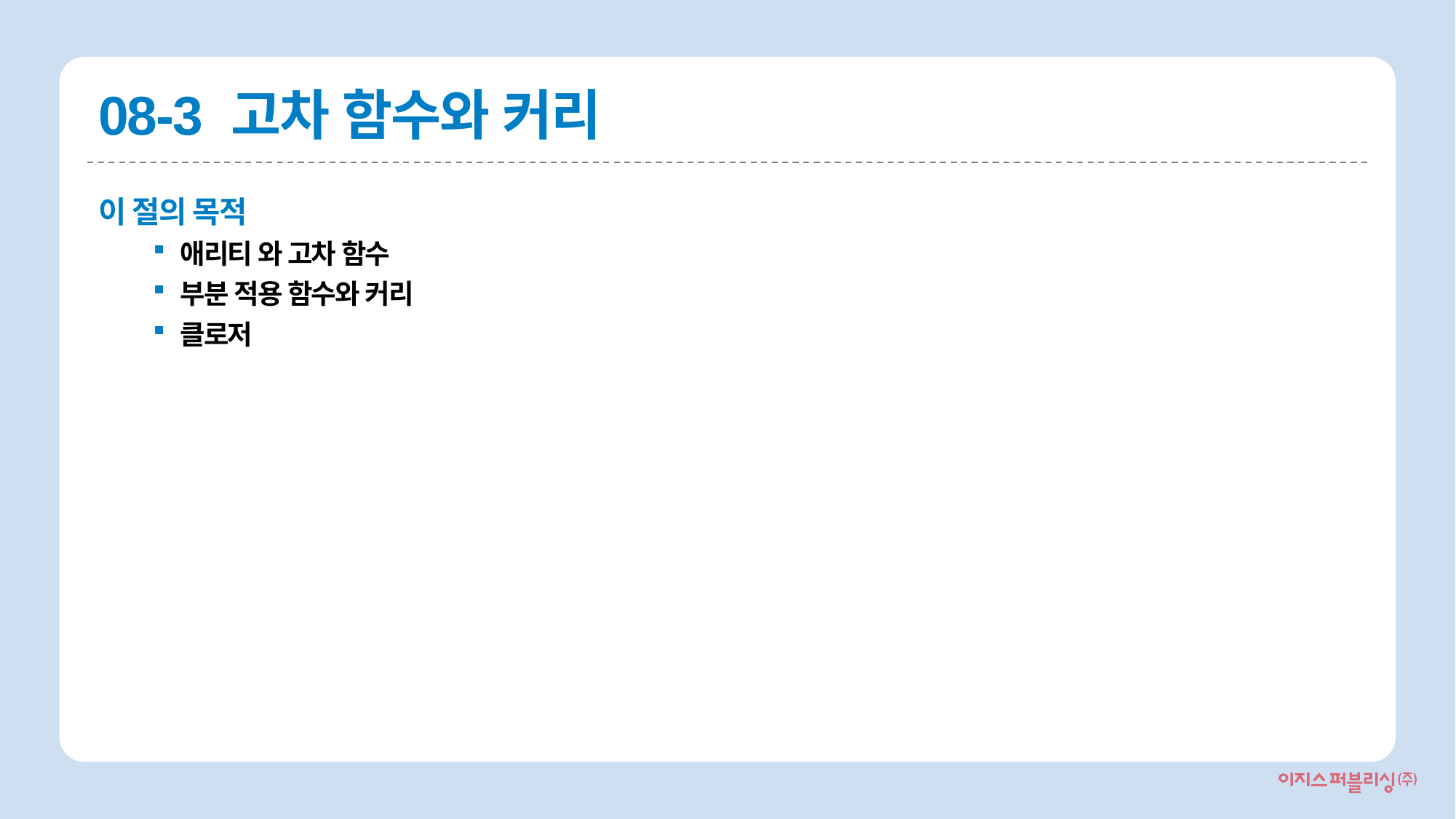

# 08-3 고차 함수와 커리
이 절의 목적
애리티 와 고차 함수
부분 적용 함수와 커리
클로저